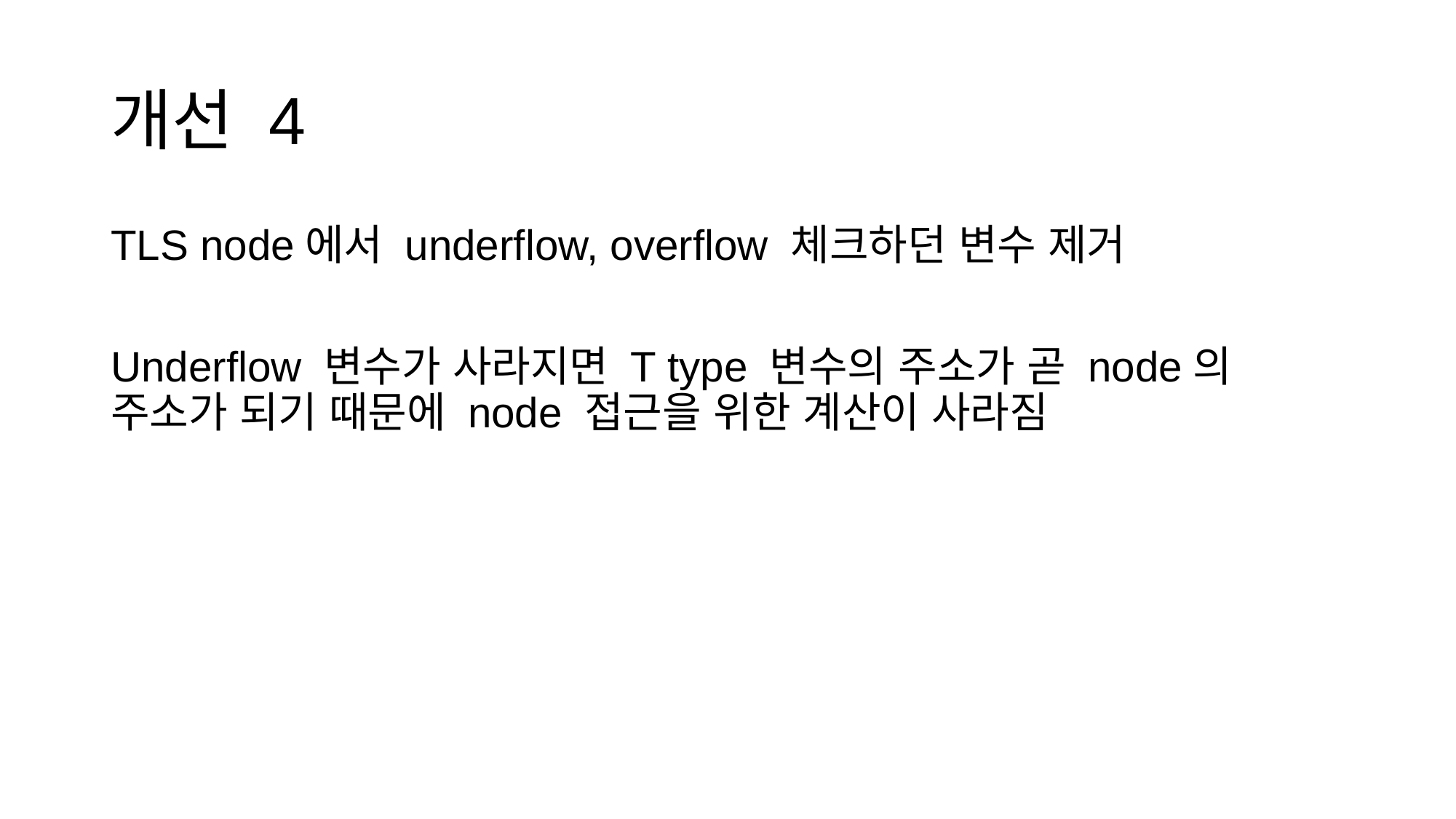

# 개선 4
TLS node에서 underflow, overflow 체크하던 변수 제거

Underflow 변수가 사라지면 T type 변수의 주소가 곧 node의 주소가 되기 때문에 node 접근을 위한 계산이 사라짐